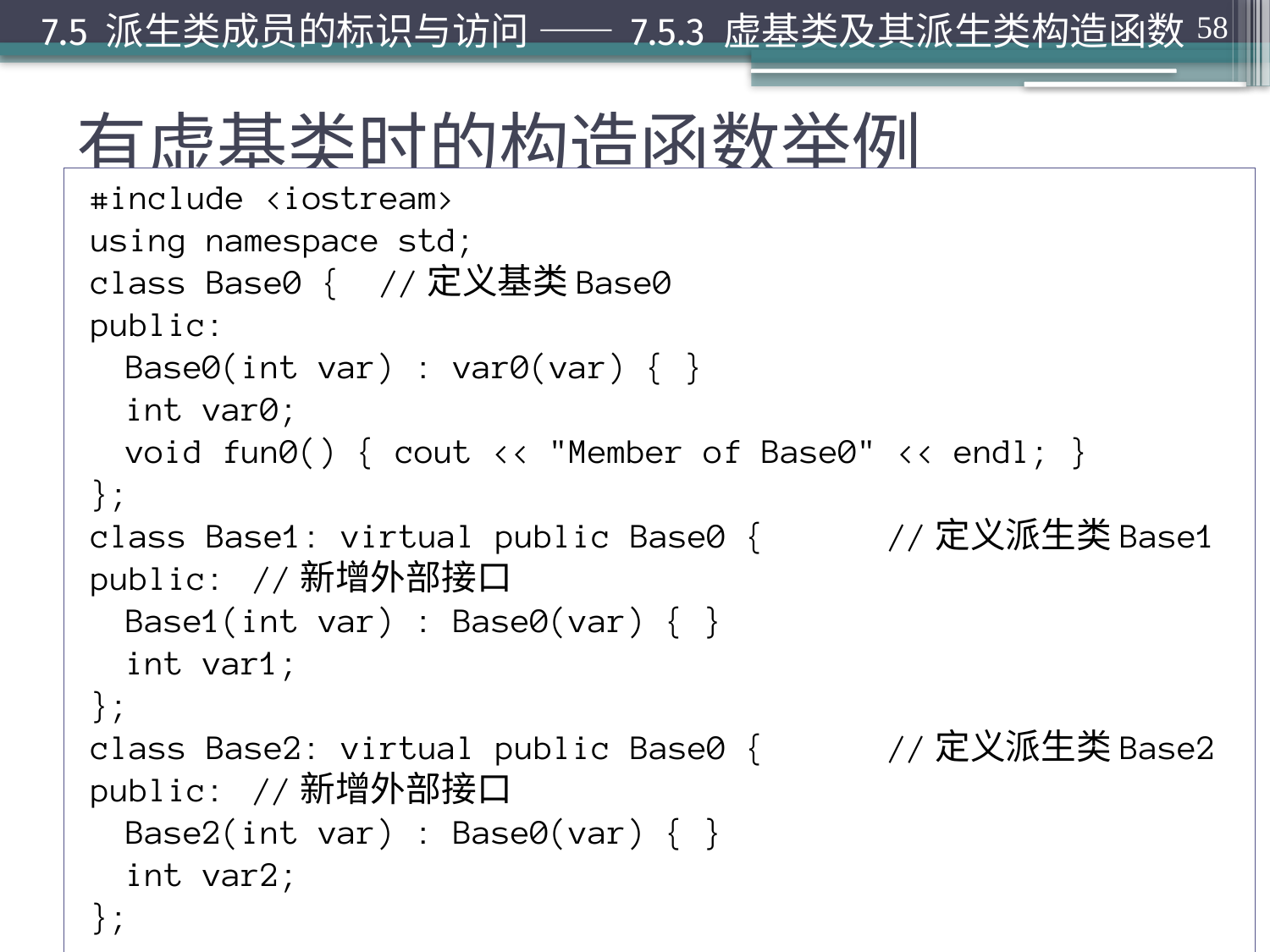

7.5 派生类成员的标识与访问 —— 7.5.3 虚基类及其派生类构造函数
58
# 有虚基类时的构造函数举例
#include <iostream>
using namespace std;
class Base0 {	//定义基类Base0
public:
	Base0(int var) : var0(var) { }
	int var0;
	void fun0() { cout << "Member of Base0" << endl; }
};
class Base1: virtual public Base0 {	//定义派生类Base1
public:	//新增外部接口
	Base1(int var) : Base0(var) { }
	int var1;
};
class Base2: virtual public Base0 {	//定义派生类Base2
public:	//新增外部接口
	Base2(int var) : Base0(var) { }
	int var2;
};